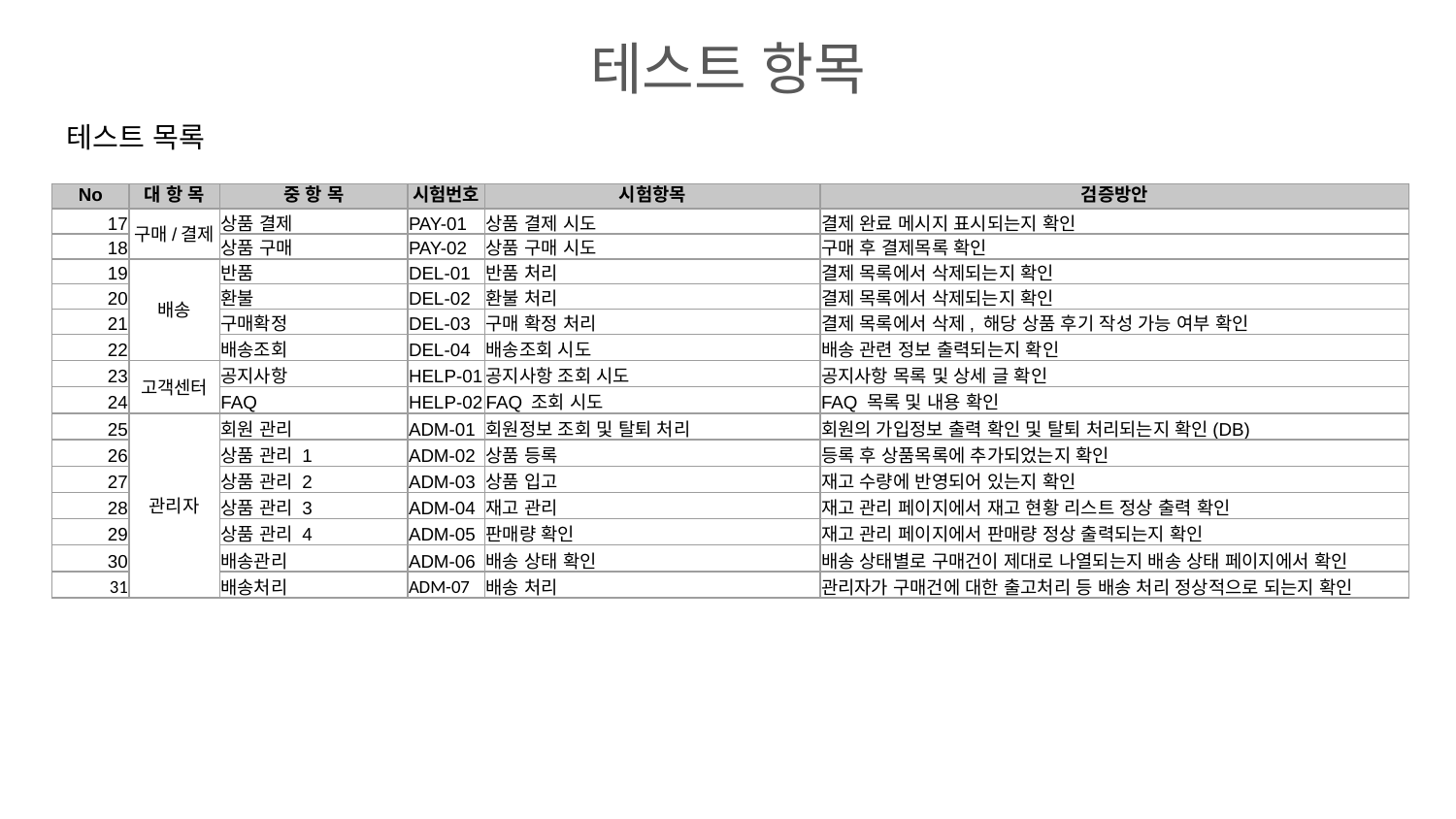

테스트 항목
테스트 목록

| No | 대 항 목 | 중 항 목 | 시험번호 | 시험항목 | 검증방안 |
| --- | --- | --- | --- | --- | --- |
| 17 | 구매/결제 | 상품 결제 | PAY-01 | 상품 결제 시도 | 결제 완료 메시지 표시되는지 확인 |
| 18 |  | 상품 구매 | PAY-02 | 상품 구매 시도 | 구매 후 결제목록 확인 |
| 19 | 배송 | 반품 | DEL-01 | 반품 처리 | 결제 목록에서 삭제되는지 확인 |
| 20 |  | 환불 | DEL-02 | 환불 처리 | 결제 목록에서 삭제되는지 확인 |
| 21 |  | 구매확정 | DEL-03 | 구매 확정 처리 | 결제 목록에서 삭제, 해당 상품 후기 작성 가능 여부 확인 |
| 22 |  | 배송조회 | DEL-04 | 배송조회 시도 | 배송 관련 정보 출력되는지 확인 |
| 23 | 고객센터 | 공지사항 | HELP-01 | 공지사항 조회 시도 | 공지사항 목록 및 상세 글 확인 |
| 24 |  | FAQ | HELP-02 | FAQ 조회 시도 | FAQ 목록 및 내용 확인 |
| 25 | 관리자 | 회원 관리 | ADM-01 | 회원정보 조회 및 탈퇴 처리 | 회원의 가입정보 출력 확인 및 탈퇴 처리되는지 확인(DB) |
| 26 |  | 상품 관리 1 | ADM-02 | 상품 등록 | 등록 후 상품목록에 추가되었는지 확인 |
| 27 |  | 상품 관리 2 | ADM-03 | 상품 입고 | 재고 수량에 반영되어 있는지 확인 |
| 28 |  | 상품 관리 3 | ADM-04 | 재고 관리 | 재고 관리 페이지에서 재고 현황 리스트 정상 출력 확인 |
| 29 |  | 상품 관리 4 | ADM-05 | 판매량 확인 | 재고 관리 페이지에서 판매량 정상 출력되는지 확인 |
| 30 |  | 배송관리 | ADM-06 | 배송 상태 확인 | 배송 상태별로 구매건이 제대로 나열되는지 배송 상태 페이지에서 확인 |
| 31 |  | 배송처리 | ADM-07 | 배송 처리 | 관리자가 구매건에 대한 출고처리 등 배송 처리 정상적으로 되는지 확인 |